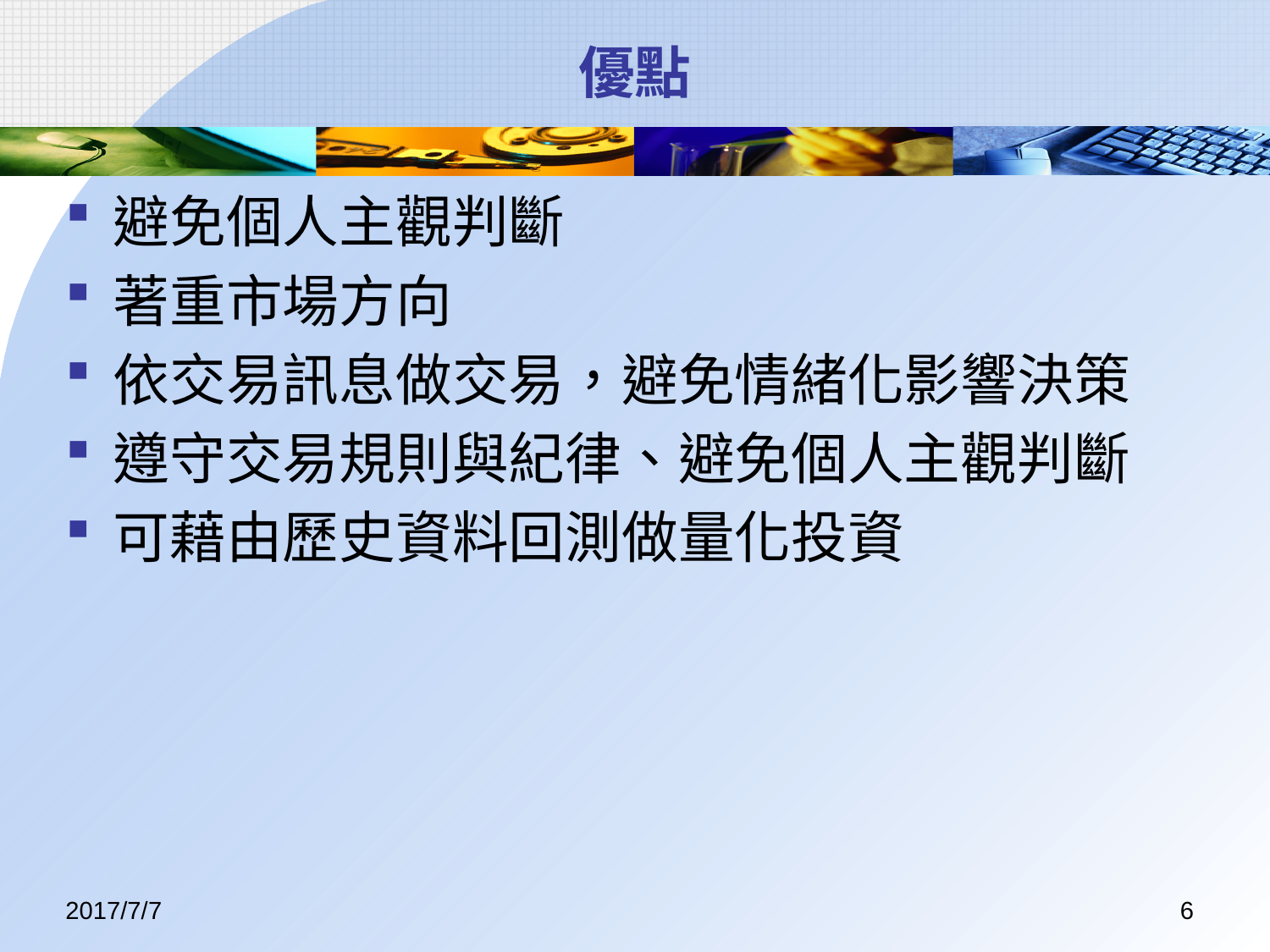

# 優點
避免個人主觀判斷
著重市場方向
依交易訊息做交易，避免情緒化影響決策
遵守交易規則與紀律、避免個人主觀判斷
可藉由歷史資料回測做量化投資
2017/7/7
6